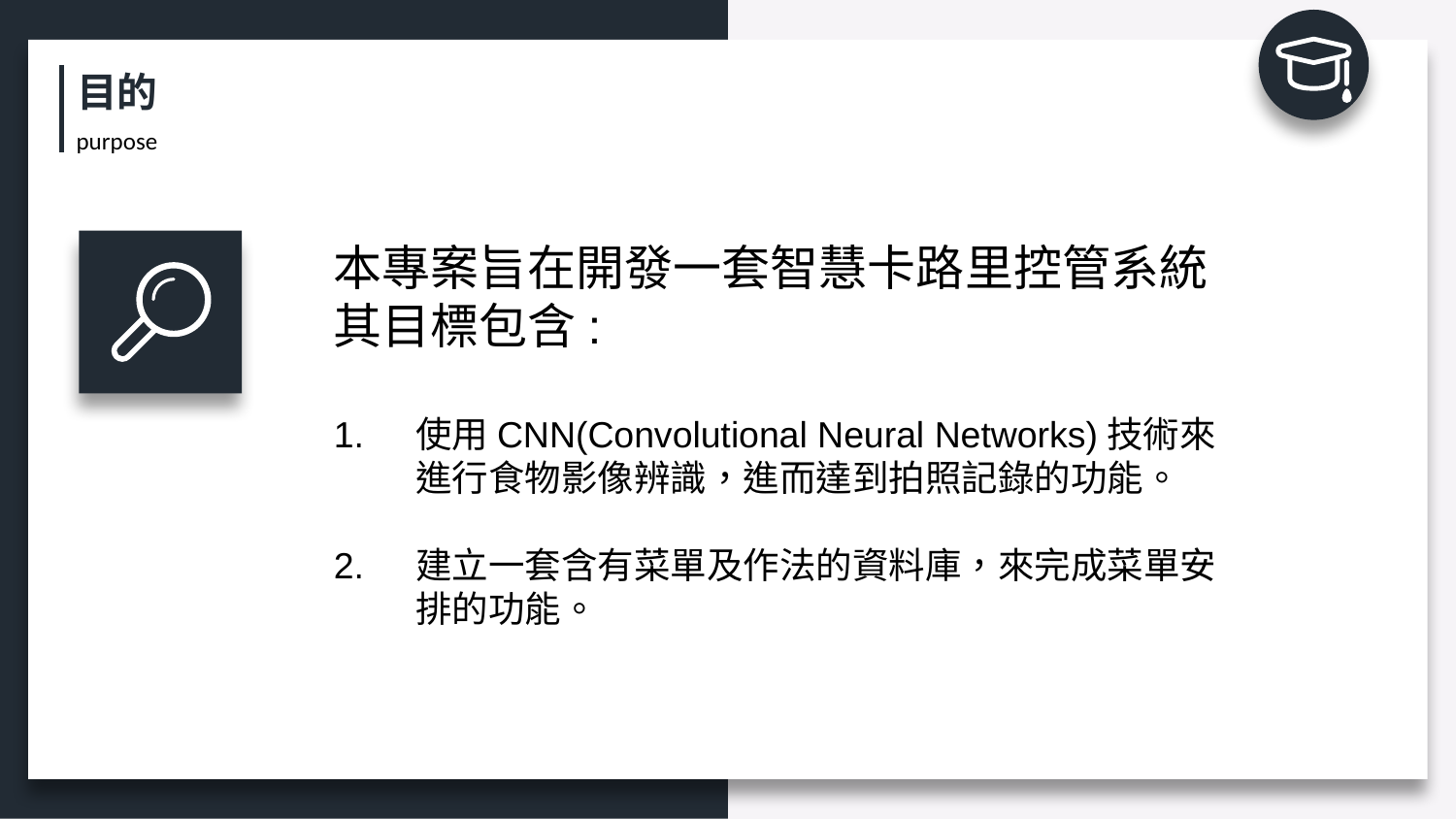

目的
purpose
本專案旨在開發一套智慧卡路里控管系統其目標包含:

使用CNN(Convolutional Neural Networks)技術來進行食物影像辨識，進而達到拍照記錄的功能。

建立一套含有菜單及作法的資料庫，來完成菜單安排的功能。